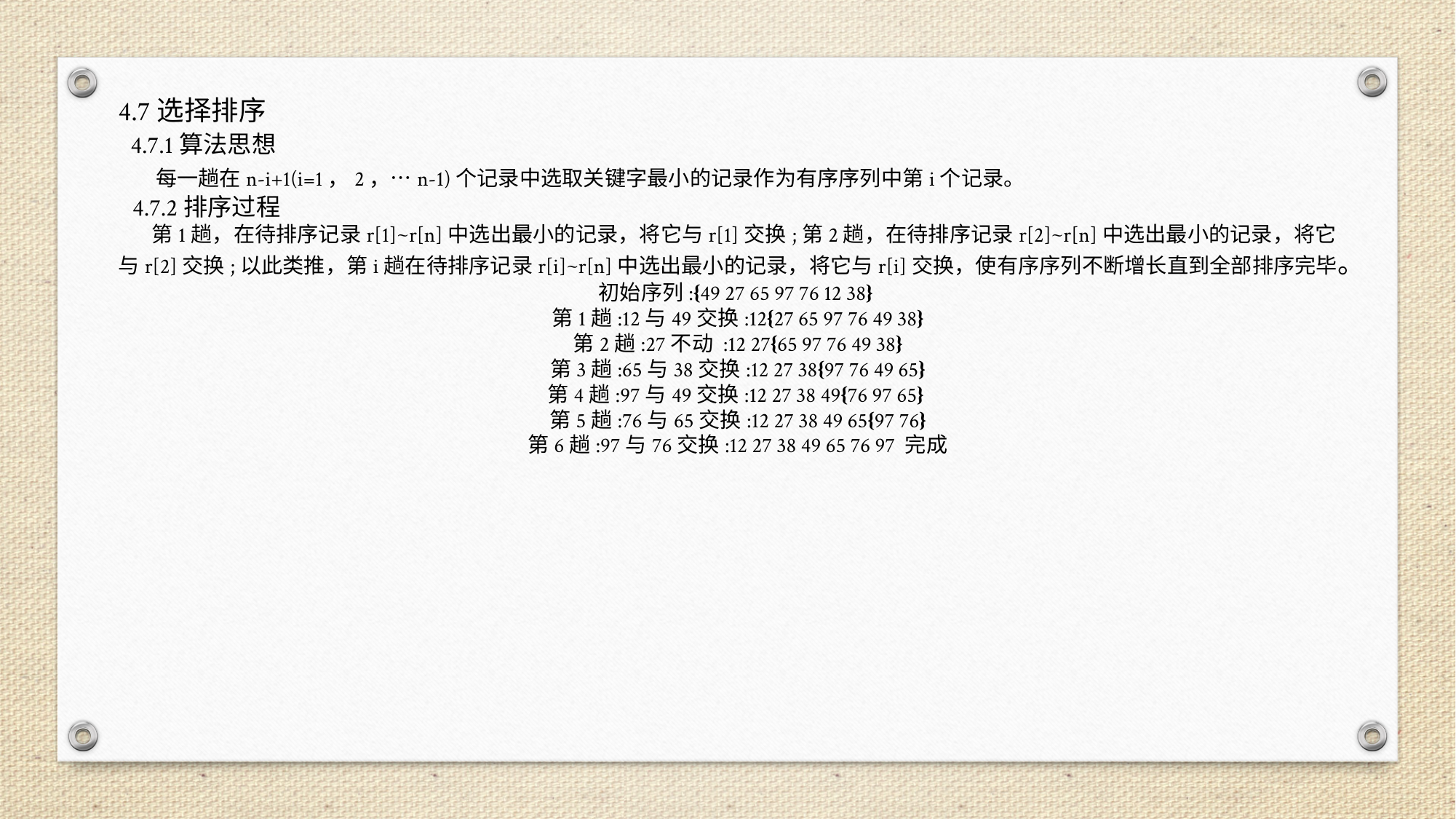

4.7选择排序
  4.7.1算法思想
     每一趟在n-i+1(i=1，2，…n-1)个记录中选取关键字最小的记录作为有序序列中第i个记录。
   4.7.2排序过程
      第1趟，在待排序记录r[1]~r[n]中选出最小的记录，将它与r[1]交换;第2趟，在待排序记录r[2]~r[n]中选出最小的记录，将它与r[2]交换;以此类推，第i趟在待排序记录r[i]~r[n]中选出最小的记录，将它与r[i]交换，使有序序列不断增长直到全部排序完毕。
 初始序列:{49 27 65 97 76 12 38}
 第1趟:12与49交换:12{27 65 97 76 49 38}
 第2趟:27不动 :12 27{65 97 76 49 38}
 第3趟:65与38交换:12 27 38{97 76 49 65}
 第4趟:97与49交换:12 27 38 49{76 97 65}
 第5趟:76与65交换:12 27 38 49 65{97 76}
 第6趟:97与76交换:12 27 38 49 65 76 97 完成